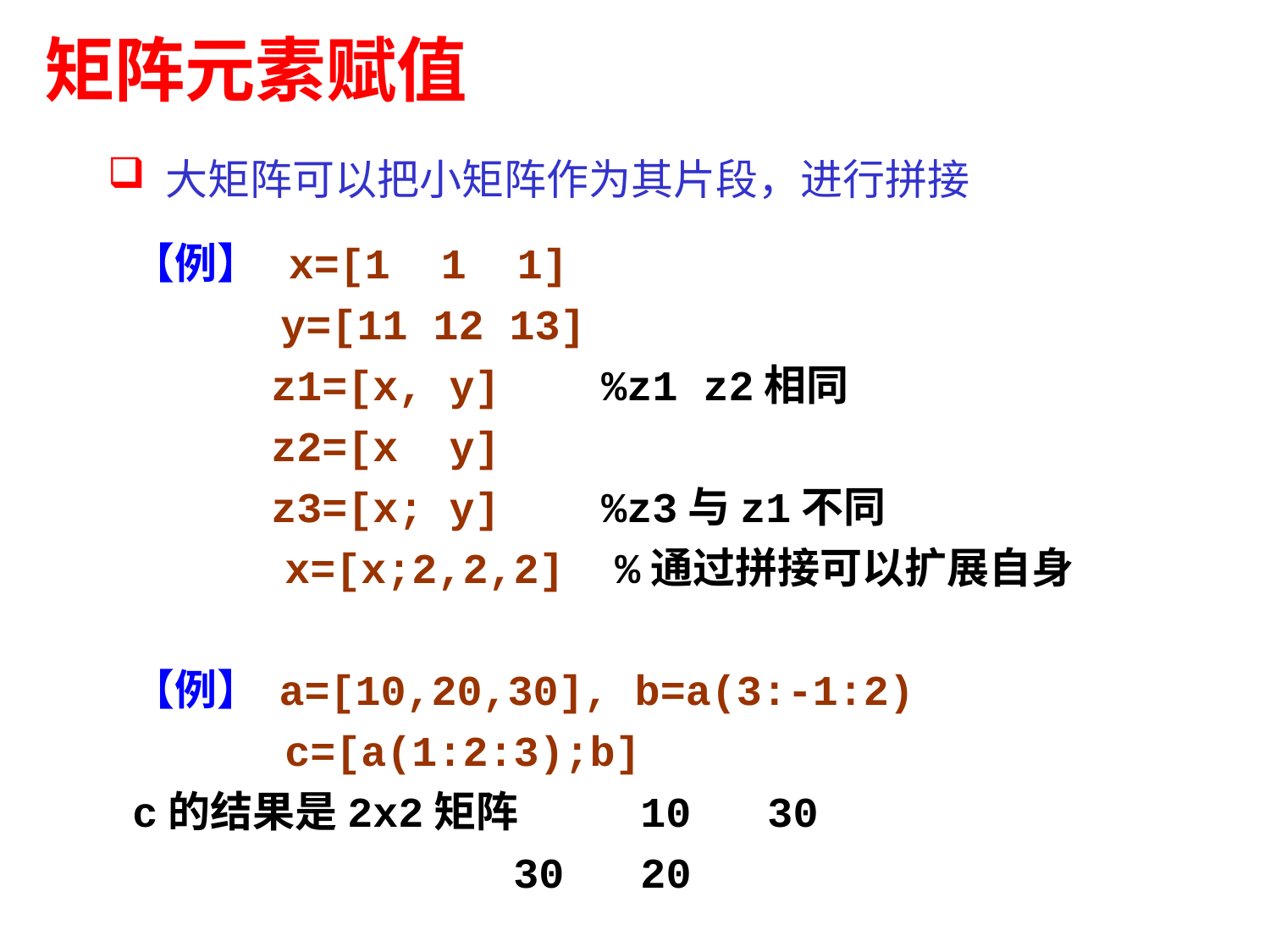

矩阵元素赋值
 大矩阵可以把小矩阵作为其片段，进行拼接
【例】  x=[1  1  1]
	  y=[11 12 13]
	 z1=[x, y]    %z1 z2相同
	 z2=[x  y]
	 z3=[x; y]    %z3与z1不同
      x=[x;2,2,2]  %通过拼接可以扩展自身

【例】 a=[10,20,30], b=a(3:-1:2)
	 c=[a(1:2:3);b]
c的结果是2x2矩阵	10   30
  		30   20
33